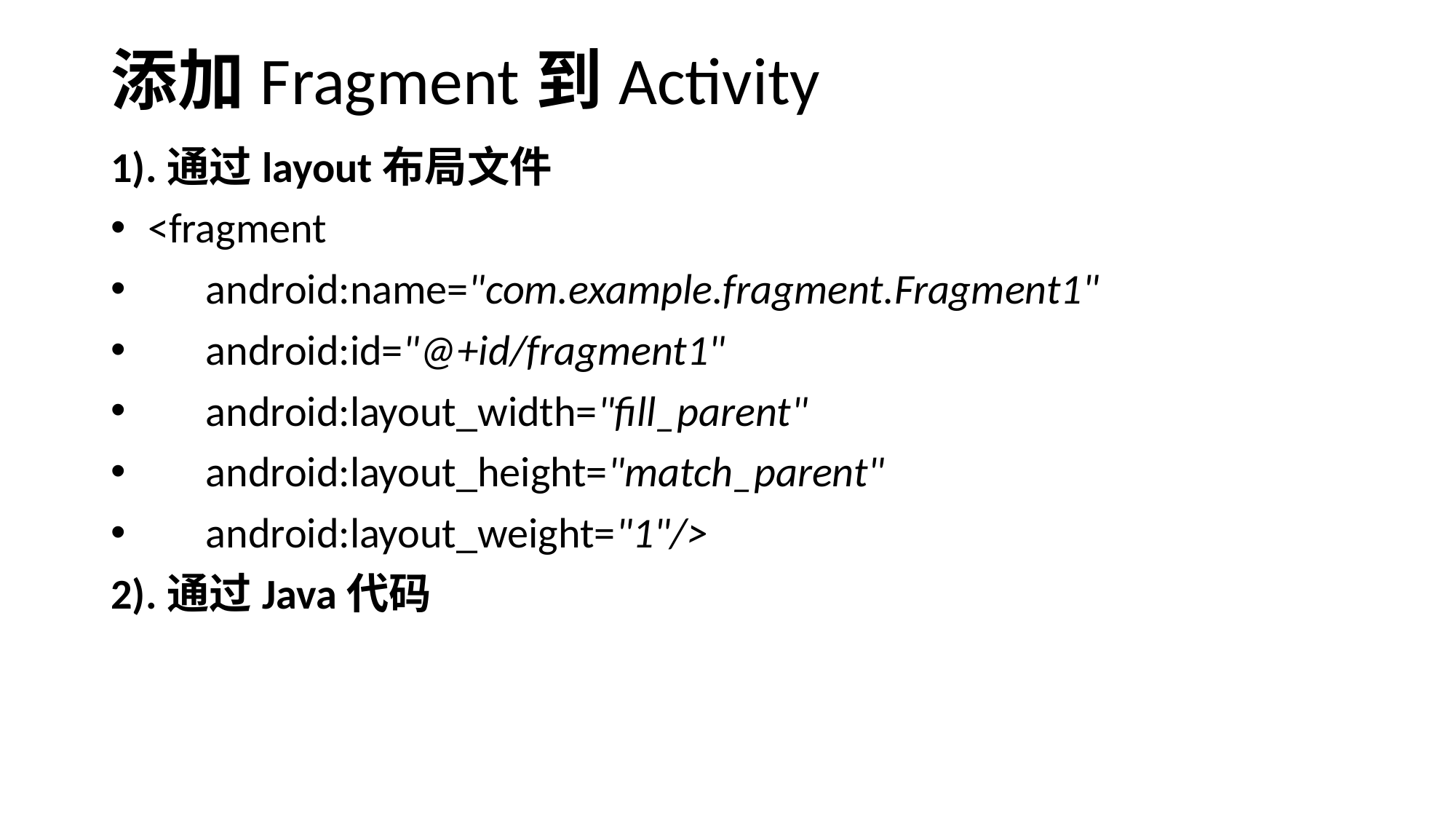

# 添加Fragment到Activity
1).通过layout布局文件
 <fragment
       android:name="com.example.fragment.Fragment1"
       android:id="@+id/fragment1"
       android:layout_width="fill_parent"
       android:layout_height="match_parent"
       android:layout_weight="1"/>
2).通过Java代码